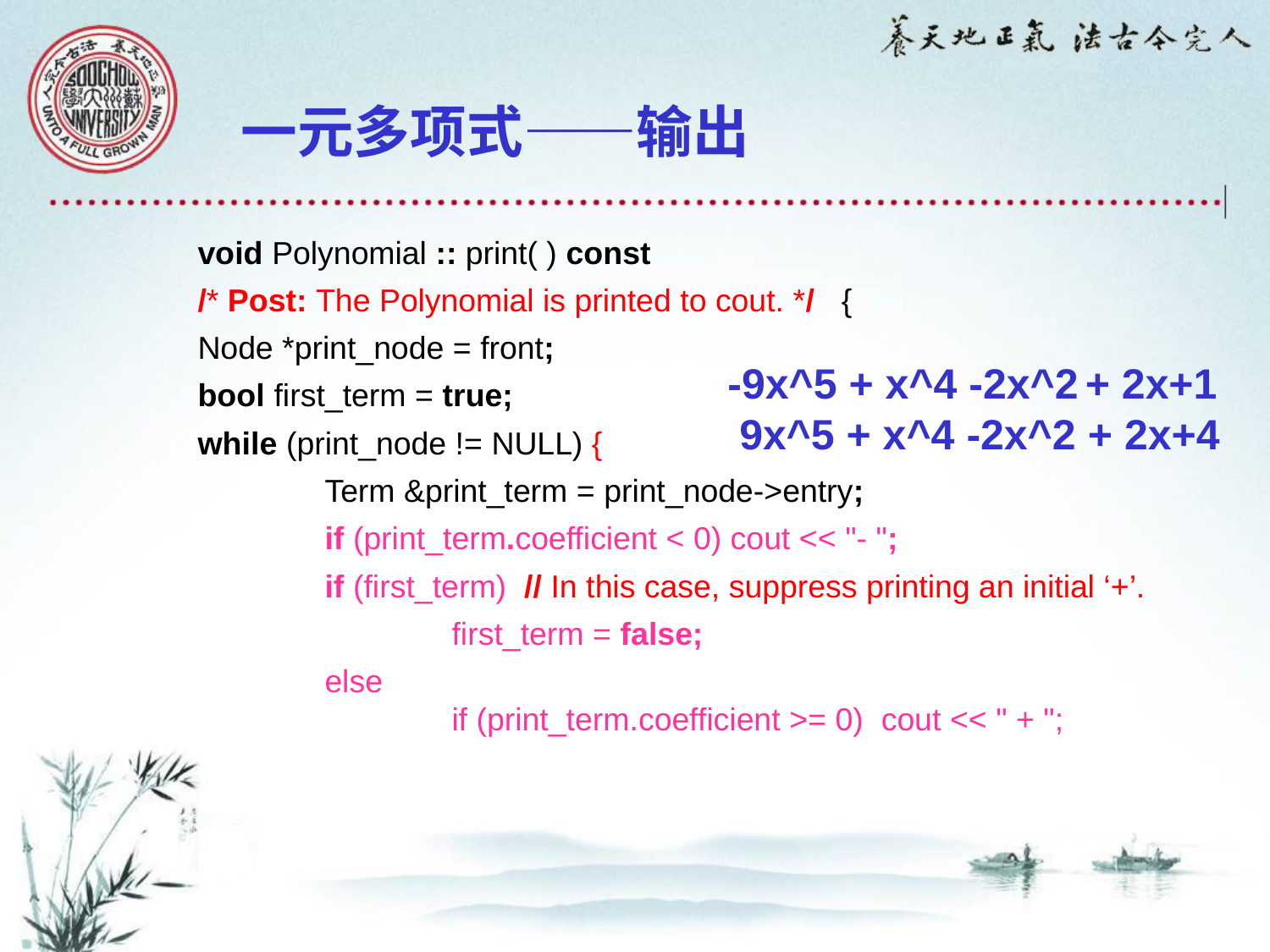

一元多项式——输出

void Polynomial :: print( ) const
/* Post: The Polynomial is printed to cout. */   {
Node *print_node = front;
bool first_term = true;
while (print_node != NULL) {
	Term &print_term = print_node->entry;
	if (print_term.coefficient < 0) cout << "- ";
	if (first_term)  // In this case, suppress printing an initial ‘+’.
		first_term = false;
	else
		if (print_term.coefficient >= 0)  cout << " + ";

-9x^5 + x^4 -2x^2 + 2x+1
 9x^5 + x^4 -2x^2 + 2x+4